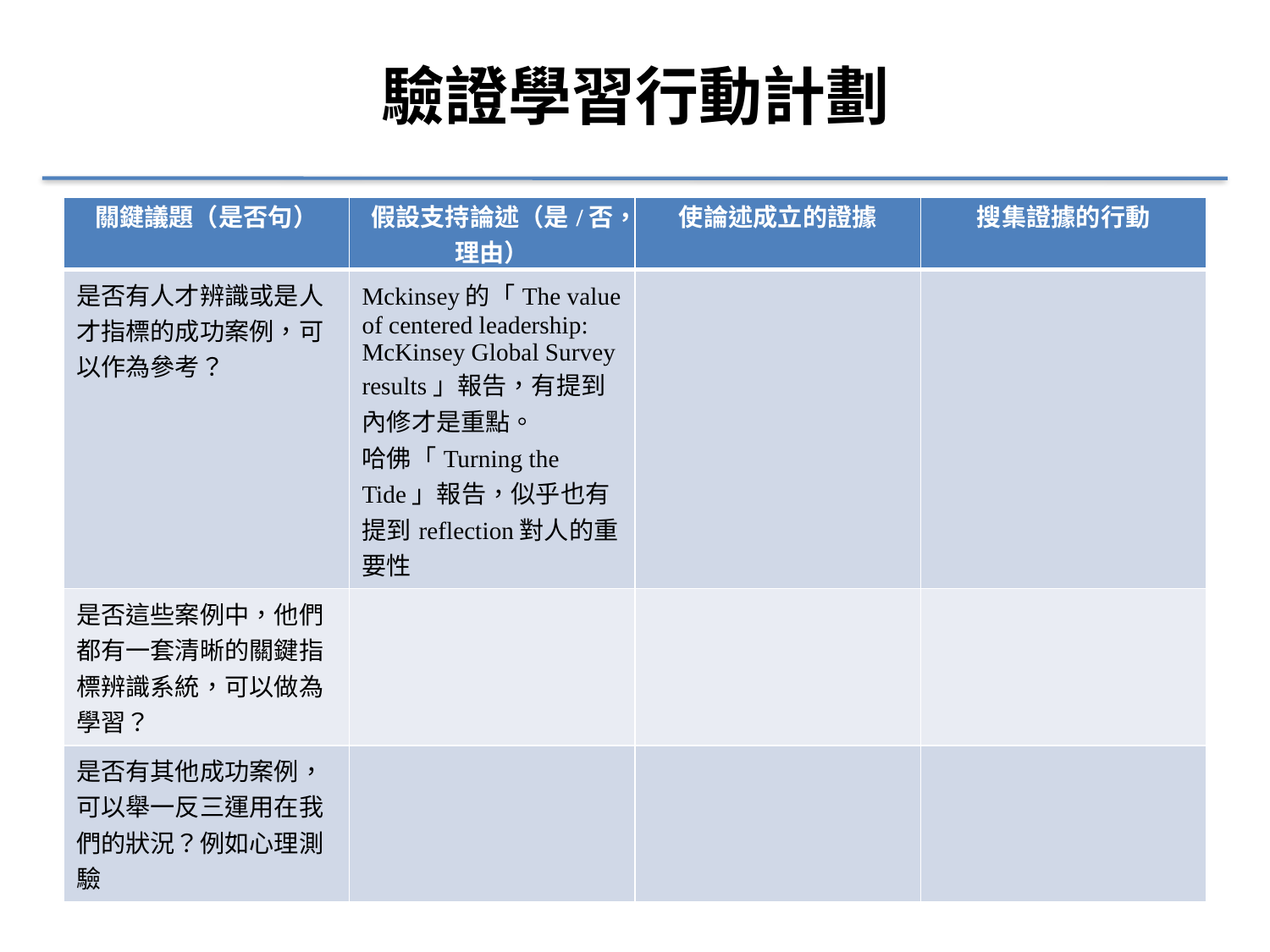

# 驗證學習行動計劃
| 關鍵議題（是否句） | 假設支持論述（是/否，理由） | 使論述成立的證據 | 搜集證據的行動 |
| --- | --- | --- | --- |
| 是否有人才辨識或是人才指標的成功案例，可以作為參考？ | Mckinsey的「The value of centered leadership: McKinsey Global Survey results」報告，有提到內修才是重點。 哈佛「Turning the Tide」報告，似乎也有提到reflection對人的重要性 |  |  |
| 是否這些案例中，他們都有一套清晰的關鍵指標辨識系統，可以做為學習？ |  |  |  |
| 是否有其他成功案例，可以舉一反三運用在我們的狀況？例如心理測驗 |  |  |  |